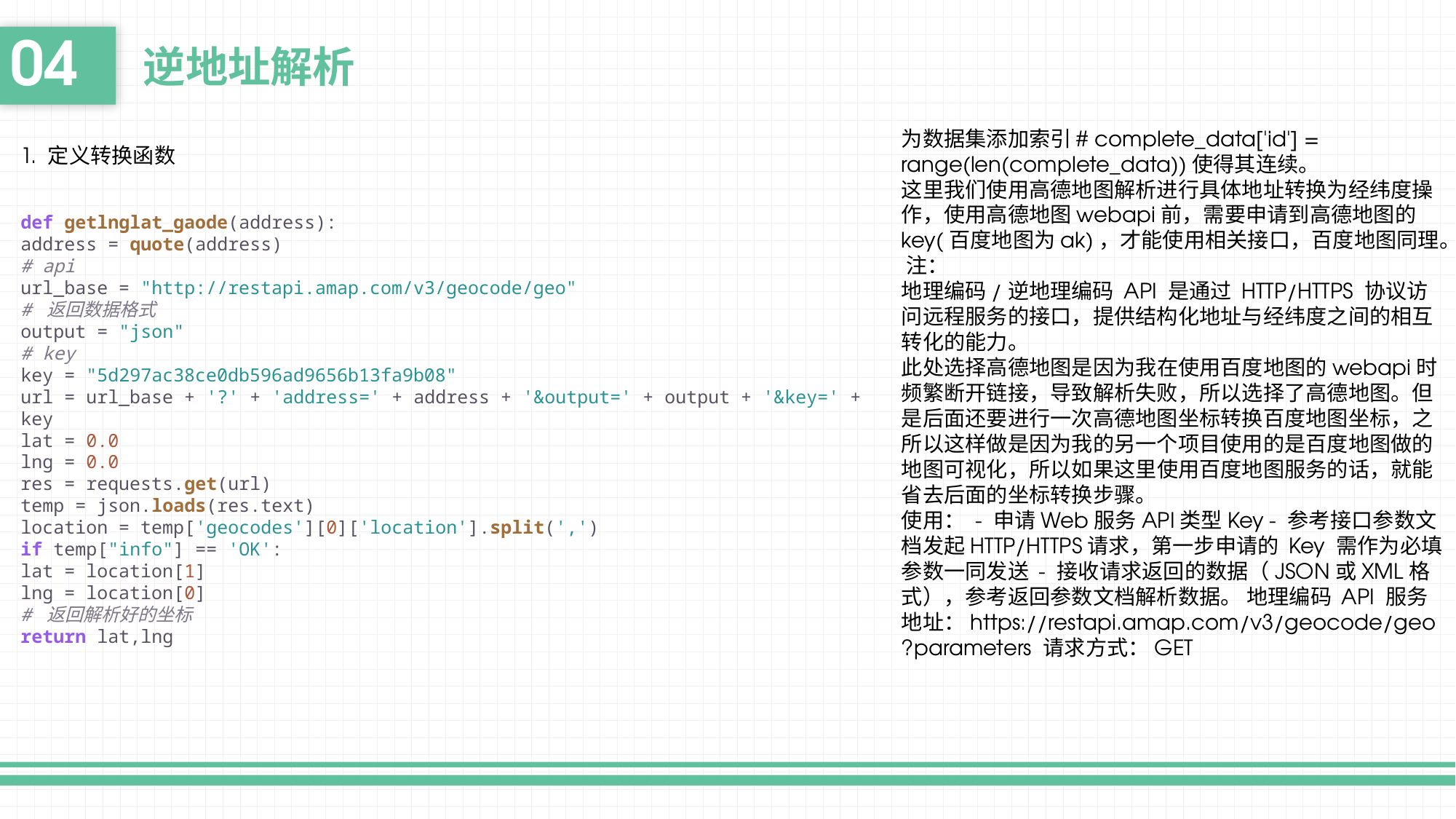

04
逆地址解析
为数据集添加索引# complete_data['id'] = range(len(complete_data))使得其连续。
这里我们使用高德地图解析进行具体地址转换为经纬度操作，使用高德地图webapi前，需要申请到高德地图的key(百度地图为ak)，才能使用相关接口，百度地图同理。 注：
地理编码/逆地理编码 API 是通过 HTTP/HTTPS 协议访问远程服务的接口，提供结构化地址与经纬度之间的相互转化的能力。
此处选择高德地图是因为我在使用百度地图的webapi时频繁断开链接，导致解析失败，所以选择了高德地图。但是后面还要进行一次高德地图坐标转换百度地图坐标，之所以这样做是因为我的另一个项目使用的是百度地图做的地图可视化，所以如果这里使用百度地图服务的话，就能省去后面的坐标转换步骤。
使用： - 申请Web服务API类型Key - 参考接口参数文档发起HTTP/HTTPS请求，第一步申请的 Key 需作为必填参数一同发送 - 接收请求返回的数据（JSON或XML格式），参考返回参数文档解析数据。 地理编码 API 服务地址：https://restapi.amap.com/v3/geocode/geo?parameters 请求方式：GET
1. 定义转换函数
def getlnglat_gaode(address):
address = quote(address)
# api
url_base = "http://restapi.amap.com/v3/geocode/geo"
# 返回数据格式
output = "json"
# key
key = "5d297ac38ce0db596ad9656b13fa9b08"
url = url_base + '?' + 'address=' + address + '&output=' + output + '&key=' + key
lat = 0.0
lng = 0.0
res = requests.get(url)
temp = json.loads(res.text)
location = temp['geocodes'][0]['location'].split(',')
if temp["info"] == 'OK':
lat = location[1]
lng = location[0]
# 返回解析好的坐标
return lat,lng